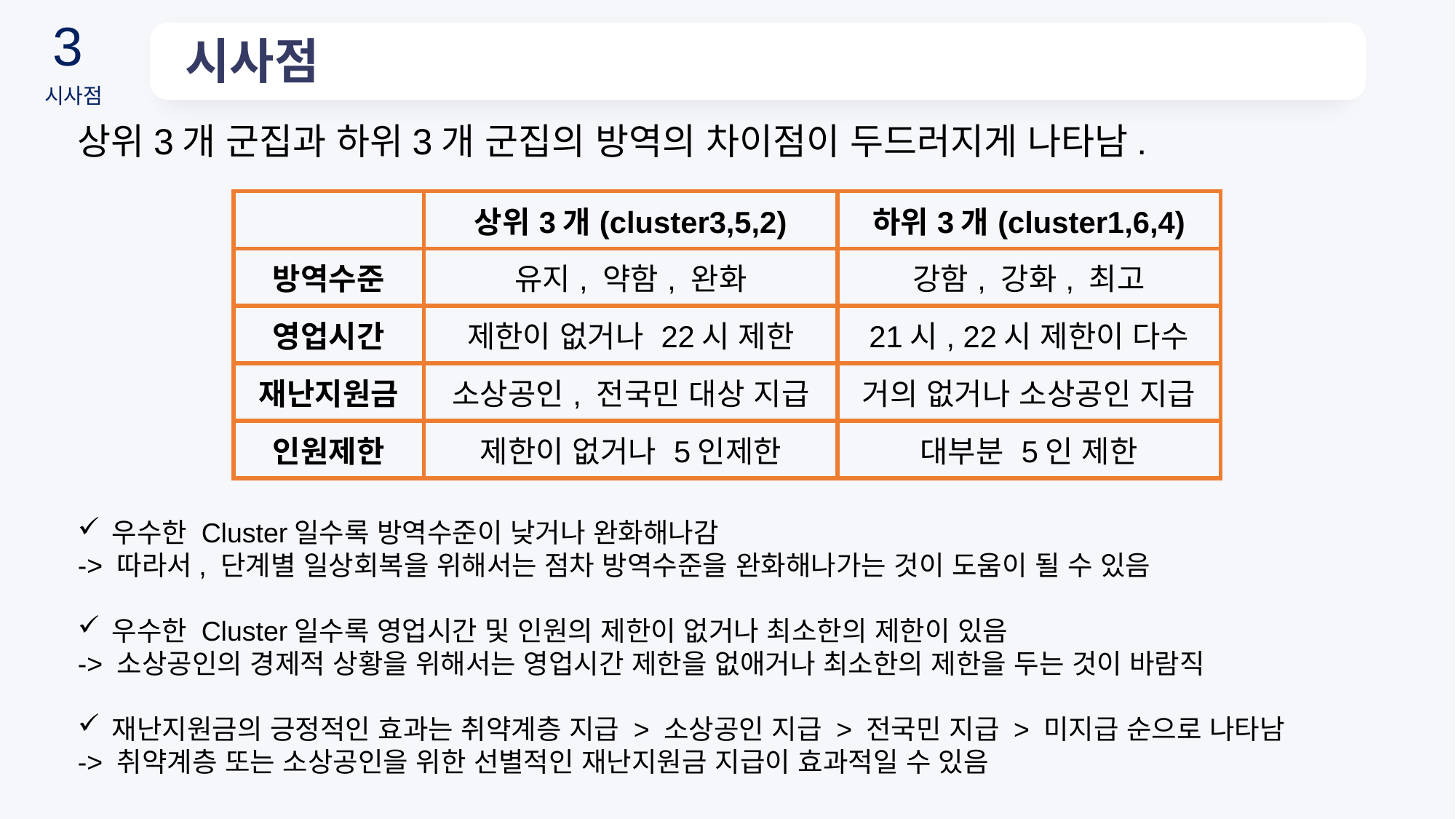

3
시사점
시사점
상위3개 군집과 하위3개 군집의 방역의 차이점이 두드러지게 나타남.
|  | 상위3개(cluster3,5,2) | 하위3개(cluster1,6,4) |
| --- | --- | --- |
| 방역수준 | 유지, 약함, 완화 | 강함, 강화, 최고 |
| 영업시간 | 제한이 없거나 22시 제한 | 21시, 22시 제한이 다수 |
| 재난지원금 | 소상공인, 전국민 대상 지급 | 거의 없거나 소상공인 지급 |
| 인원제한 | 제한이 없거나 5인제한 | 대부분 5인 제한 |
우수한 Cluster일수록 방역수준이 낮거나 완화해나감
-> 따라서, 단계별 일상회복을 위해서는 점차 방역수준을 완화해나가는 것이 도움이 될 수 있음

우수한 Cluster일수록 영업시간 및 인원의 제한이 없거나 최소한의 제한이 있음
-> 소상공인의 경제적 상황을 위해서는 영업시간 제한을 없애거나 최소한의 제한을 두는 것이 바람직

재난지원금의 긍정적인 효과는 취약계층 지급 > 소상공인 지급 > 전국민 지급 > 미지급 순으로 나타남
-> 취약계층 또는 소상공인을 위한 선별적인 재난지원금 지급이 효과적일 수 있음